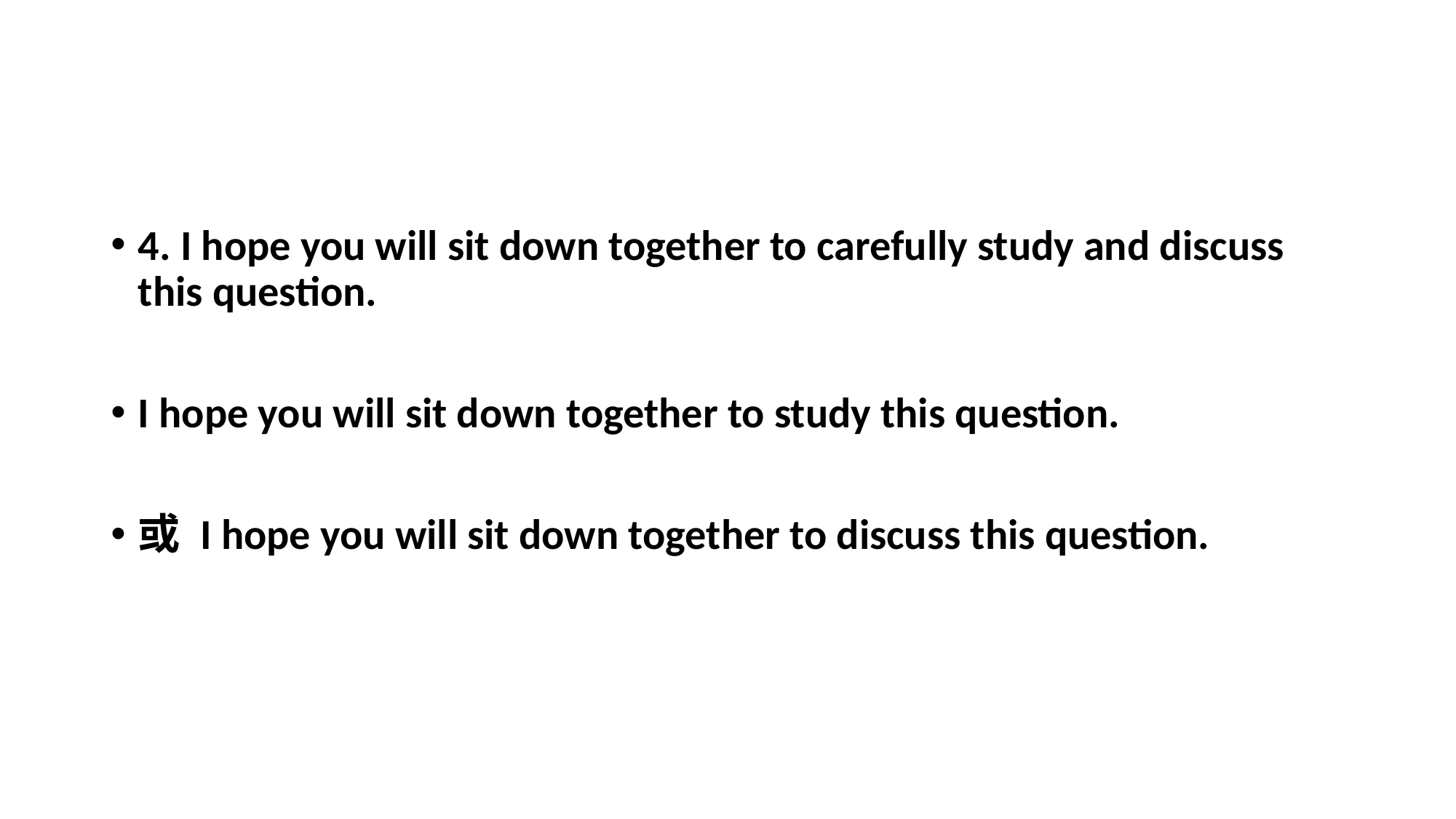

#
4. I hope you will sit down together to carefully study and discuss this question.

I hope you will sit down together to study this question.

或 I hope you will sit down together to discuss this question.